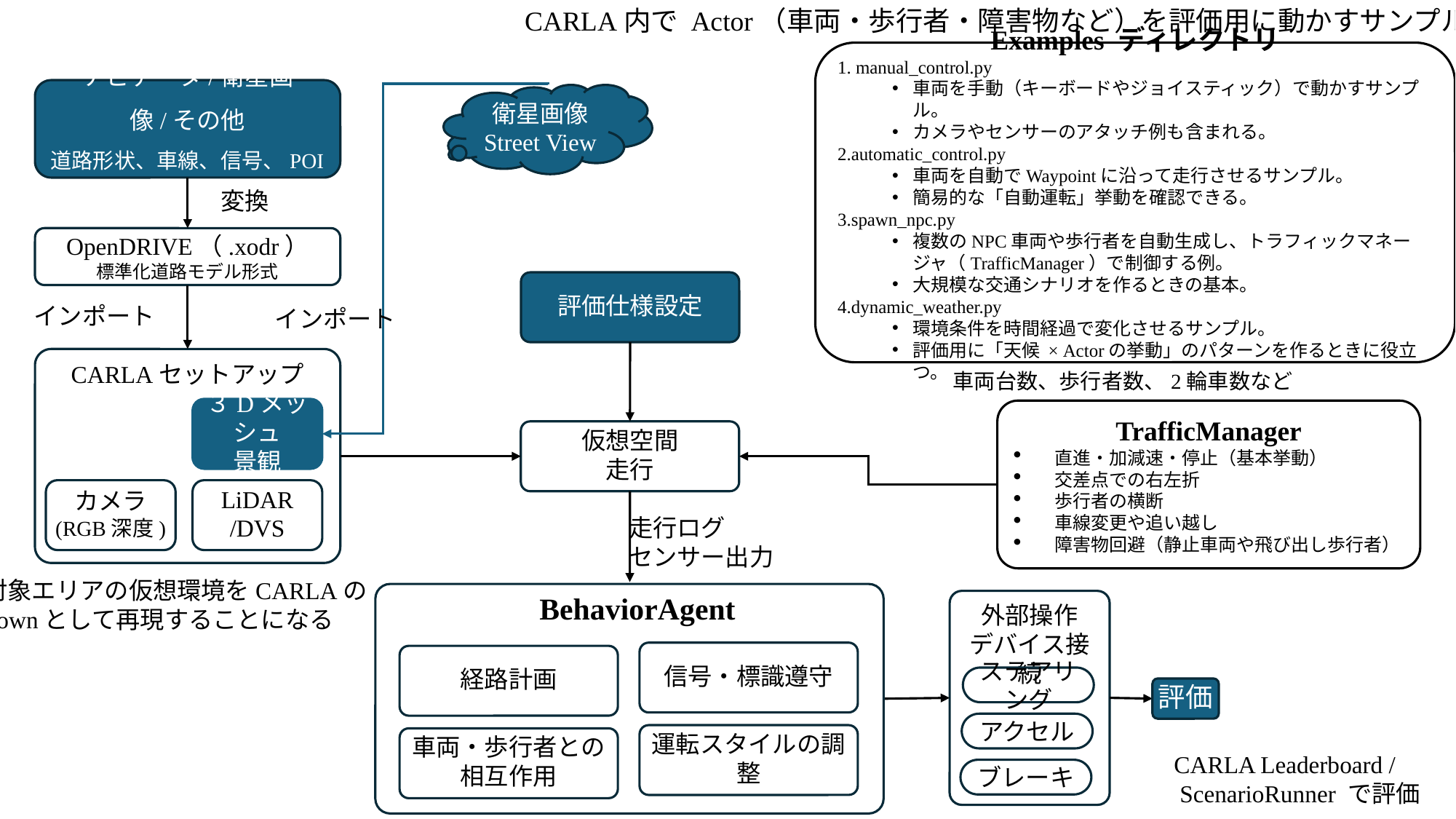

CARLA内で Actor（車両・歩行者・障害物など）を評価用に動かすサンプル
Examples ディレクトリ
1. manual_control.py
車両を手動（キーボードやジョイスティック）で動かすサンプル。
カメラやセンサーのアタッチ例も含まれる。
2.automatic_control.py
車両を自動でWaypointに沿って走行させるサンプル。
簡易的な「自動運転」挙動を確認できる。
3.spawn_npc.py
複数のNPC車両や歩行者を自動生成し、トラフィックマネージャ（TrafficManager）で制御する例。
大規模な交通シナリオを作るときの基本。
4.dynamic_weather.py
環境条件を時間経過で変化させるサンプル。
評価用に「天候 × Actorの挙動」のパターンを作るときに役立つ。
ナビデータ/衛星画像/その他
道路形状、車線、信号、POI等
衛星画像
Street View
変換
OpenDRIVE（.xodr）
標準化道路モデル形式
評価仕様設定
インポート
インポート
CARLAセットアップ

車両台数、歩行者数、2輪車数など
３Dメッシュ
景観
TrafficManager
直進・加減速・停止（基本挙動）
交差点での右左折
歩行者の横断
車線変更や追い越し
障害物回避（静止車両や飛び出し歩行者）
仮想空間
走行
カメラ
(RGB深度)
LiDAR
/DVS
走行ログ
センサー出力
対象エリアの仮想環境をCARLAの
Townとして再現することになる

BehaviorAgent
外部操作
デバイス接続
ステアリング
アクセル
ブレーキ
信号・標識遵守
経路計画
評価
運転スタイルの調整
車両・歩行者との
相互作用
CARLA Leaderboard /
 ScenarioRunner で評価